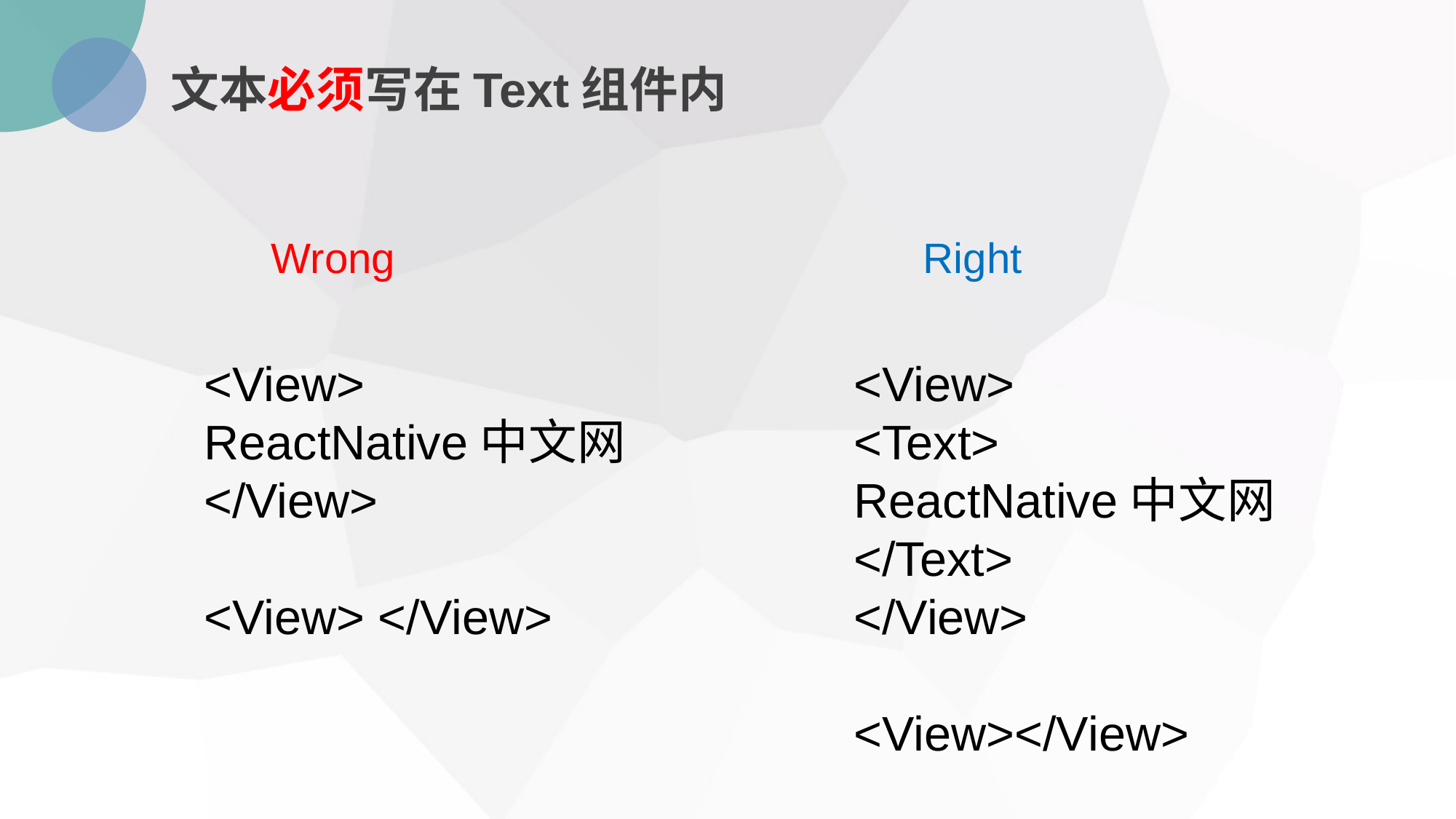

文本必须写在Text组件内
 Wrong
<View>
ReactNative中文网
</View>

<View> </View>
     Right
<View>
<Text>
ReactNative中文网
</Text>
</View>

<View></View>